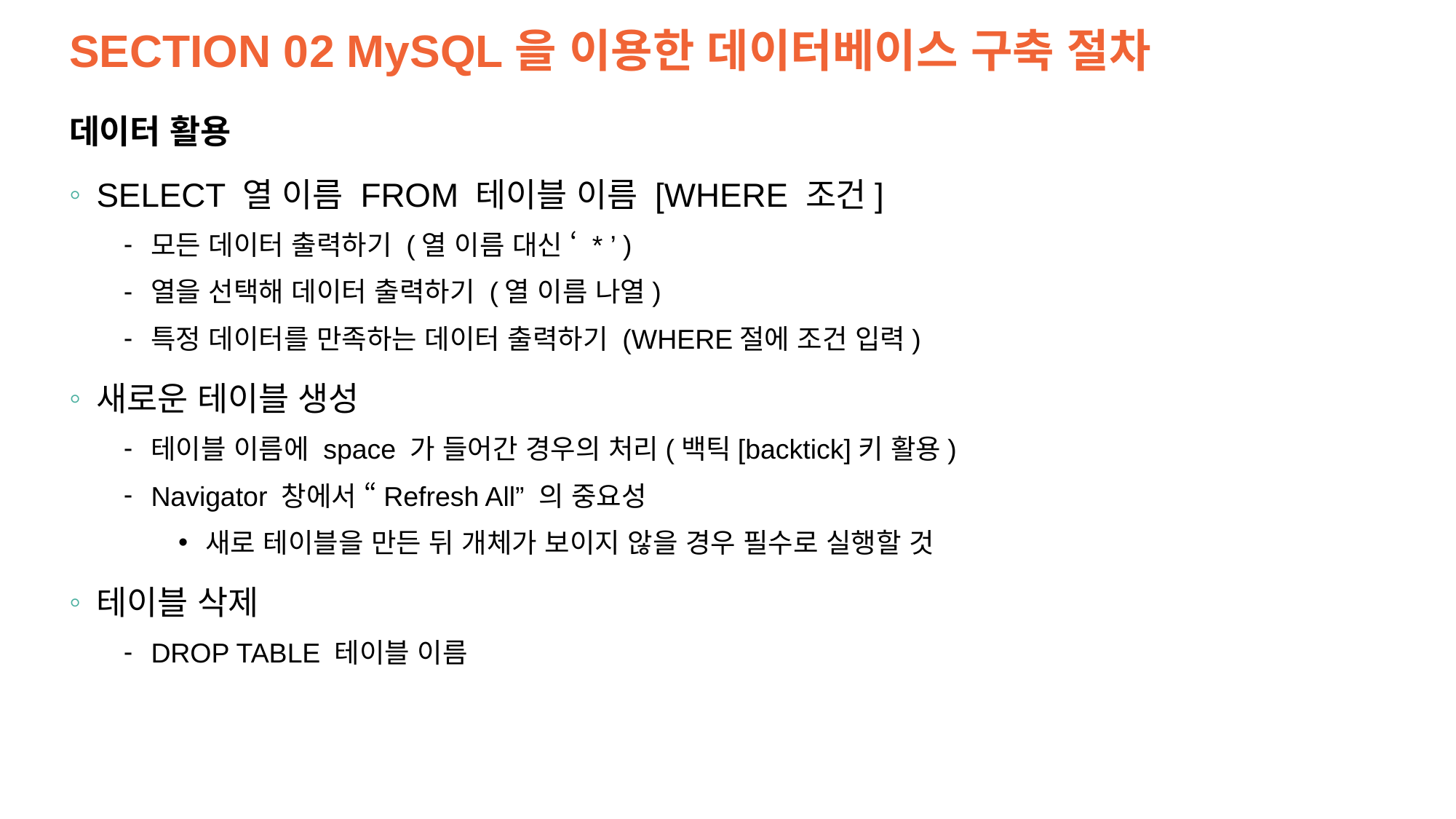

# SECTION 02 MySQL을 이용한 데이터베이스 구축 절차
데이터 활용
SELECT 열 이름 FROM 테이블 이름 [WHERE 조건]
모든 데이터 출력하기 (열 이름 대신 ‘ * ’ )
열을 선택해 데이터 출력하기 (열 이름 나열)
특정 데이터를 만족하는 데이터 출력하기 (WHERE절에 조건 입력)
새로운 테이블 생성
테이블 이름에 space 가 들어간 경우의 처리(백틱[backtick]키 활용)
Navigator 창에서 “Refresh All” 의 중요성
새로 테이블을 만든 뒤 개체가 보이지 않을 경우 필수로 실행할 것
테이블 삭제
DROP TABLE 테이블 이름

17